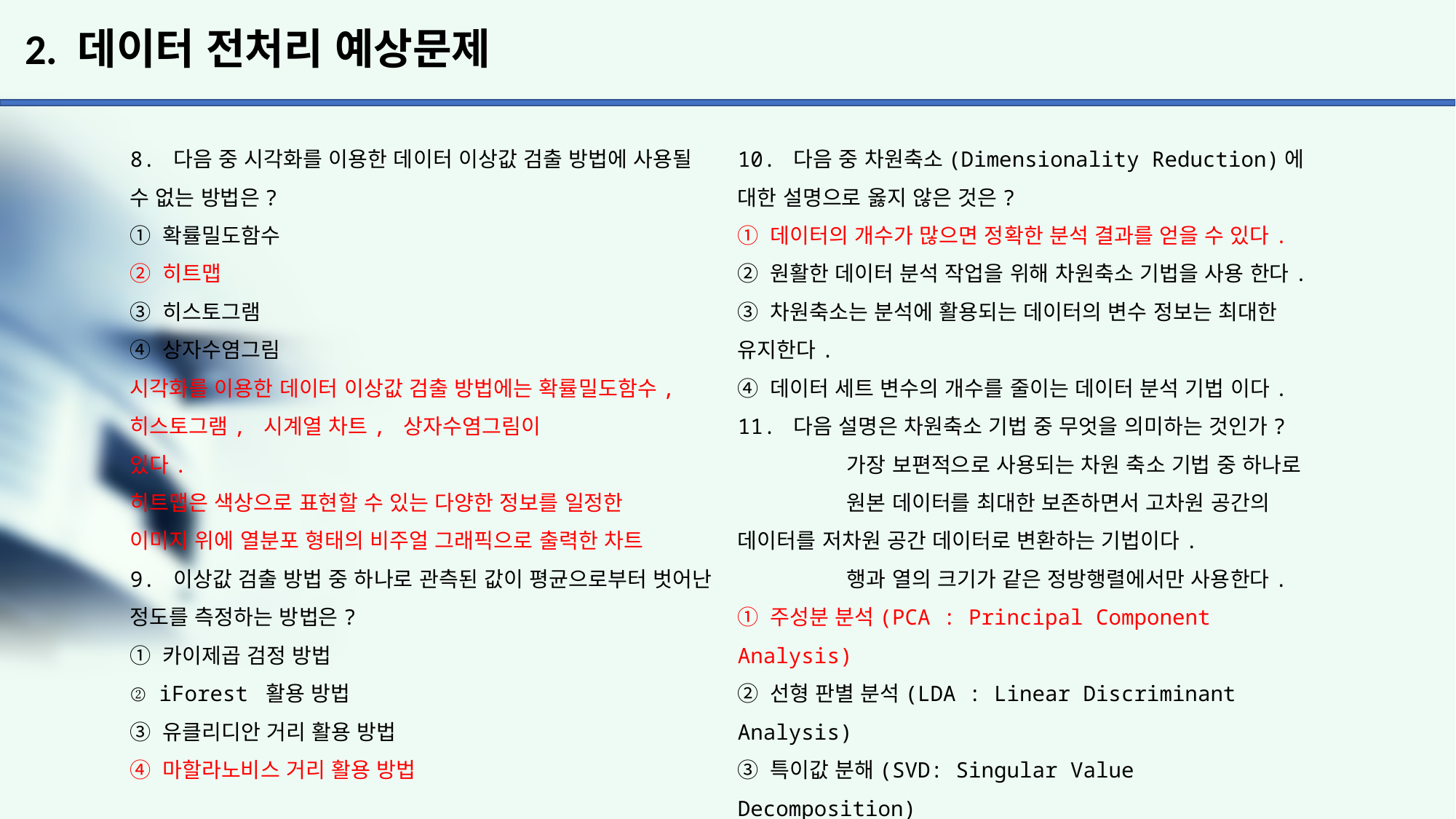

# 2. 데이터 전처리 예상문제
8. 다음 중 시각화를 이용한 데이터 이상값 검출 방법에 사용될 수 없는 방법은?
① 확률밀도함수
② 히트맵
③ 히스토그램
④ 상자수염그림
시각화를 이용한 데이터 이상값 검출 방법에는 확률밀도함수, 히스토그램, 시계열 차트, 상자수염그림이
있다.
히트맵은 색상으로 표현할 수 있는 다양한 정보를 일정한
이미지 위에 열분포 형태의 비주얼 그래픽으로 출력한 차트
9. 이상값 검출 방법 중 하나로 관측된 값이 평균으로부터 벗어난 정도를 측정하는 방법은?
① 카이제곱 검정 방법
② iForest 활용 방법
③ 유클리디안 거리 활용 방법
④ 마할라노비스 거리 활용 방법
10. 다음 중 차원축소(Dimensionality Reduction)에 대한 설명으로 옳지 않은 것은?
① 데이터의 개수가 많으면 정확한 분석 결과를 얻을 수 있다.
② 원활한 데이터 분석 작업을 위해 차원축소 기법을 사용 한다.
③ 차원축소는 분석에 활용되는 데이터의 변수 정보는 최대한 유지한다.
④ 데이터 세트 변수의 개수를 줄이는 데이터 분석 기법 이다.
11. 다음 설명은 차원축소 기법 중 무엇을 의미하는 것인가?
	가장 보편적으로 사용되는 차원 축소 기법 중 하나로 	원본 데이터를 최대한 보존하면서 고차원 공간의 	데이터를 저차원 공간 데이터로 변환하는 기법이다.
	행과 열의 크기가 같은 정방행렬에서만 사용한다.
① 주성분 분석(PCA : Principal Component Analysis)
② 선형 판별 분석(LDA : Linear Discriminant Analysis)
③ 특이값 분해(SVD: Singular Value Decomposition)
④ 요인 분석(Factor Analysis)